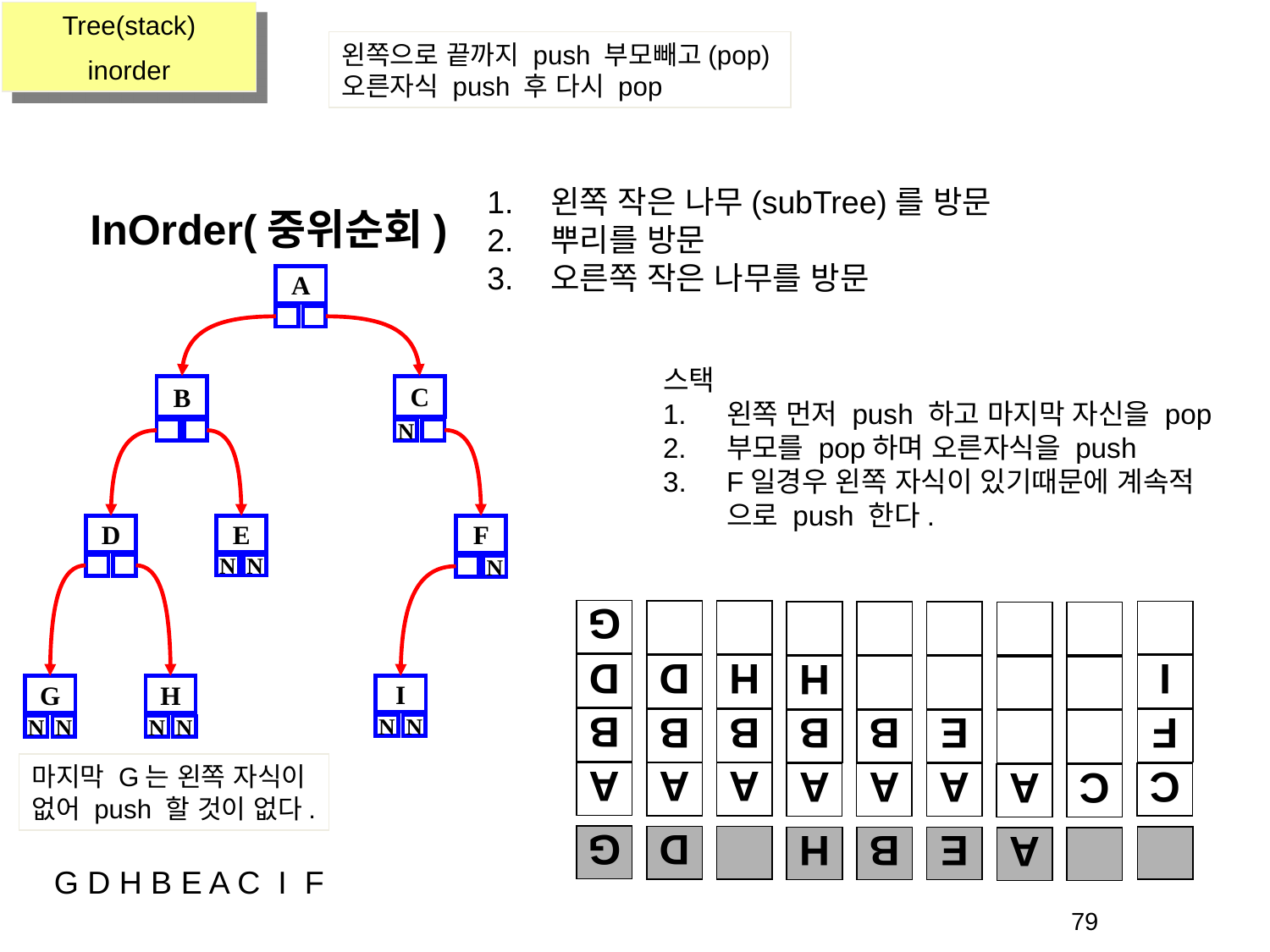

Tree(stack)
inorder
왼쪽으로 끝까지 push 부모빼고(pop)
오른자식 push 후 다시 pop
왼쪽 작은 나무(subTree)를 방문
뿌리를 방문
오른쪽 작은 나무를 방문
InOrder(중위순회)
A

B
C
N

D
E
F
N
N

N
G
H
I
N
N
N
N
N
N
스택
왼쪽 먼저 push 하고 마지막 자신을 pop
부모를 pop하며 오른자식을 push
F일경우 왼쪽 자식이 있기때문에 계속적
	으로 push 한다.
G

D
D
H
I
H

B
B
B
F
B
B
E

A
A
A
C
A
A
A
A
C
G
D

H
B
E
A

마지막 G는 왼쪽 자식이
없어 push 할 것이 없다.
G D H B E A C  I  F
79